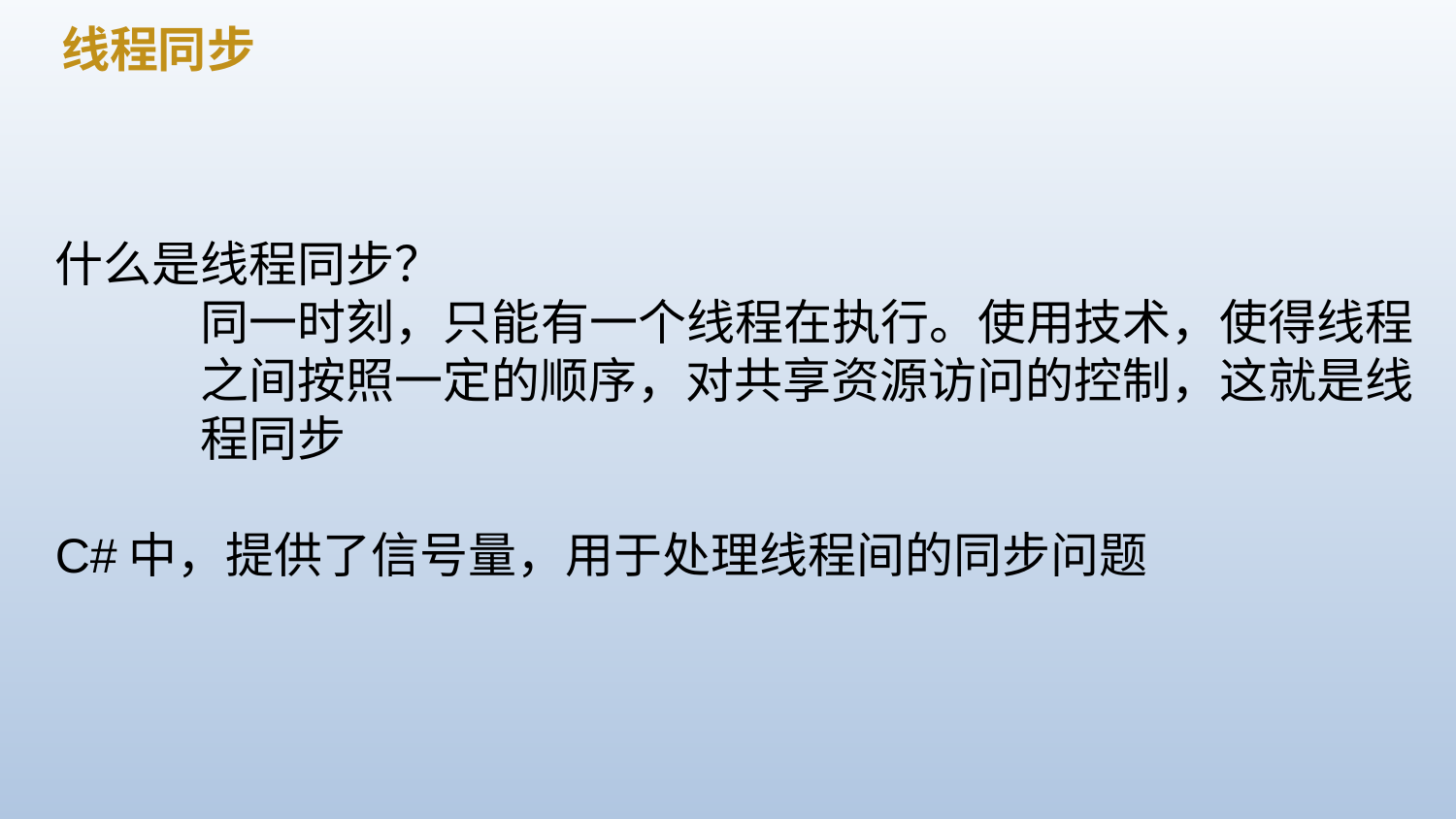

线程同步
什么是线程同步？
 	同一时刻，只能有一个线程在执行。使用技术，使得线程
	之间按照一定的顺序，对共享资源访问的控制，这就是线
	程同步

C#中，提供了信号量，用于处理线程间的同步问题